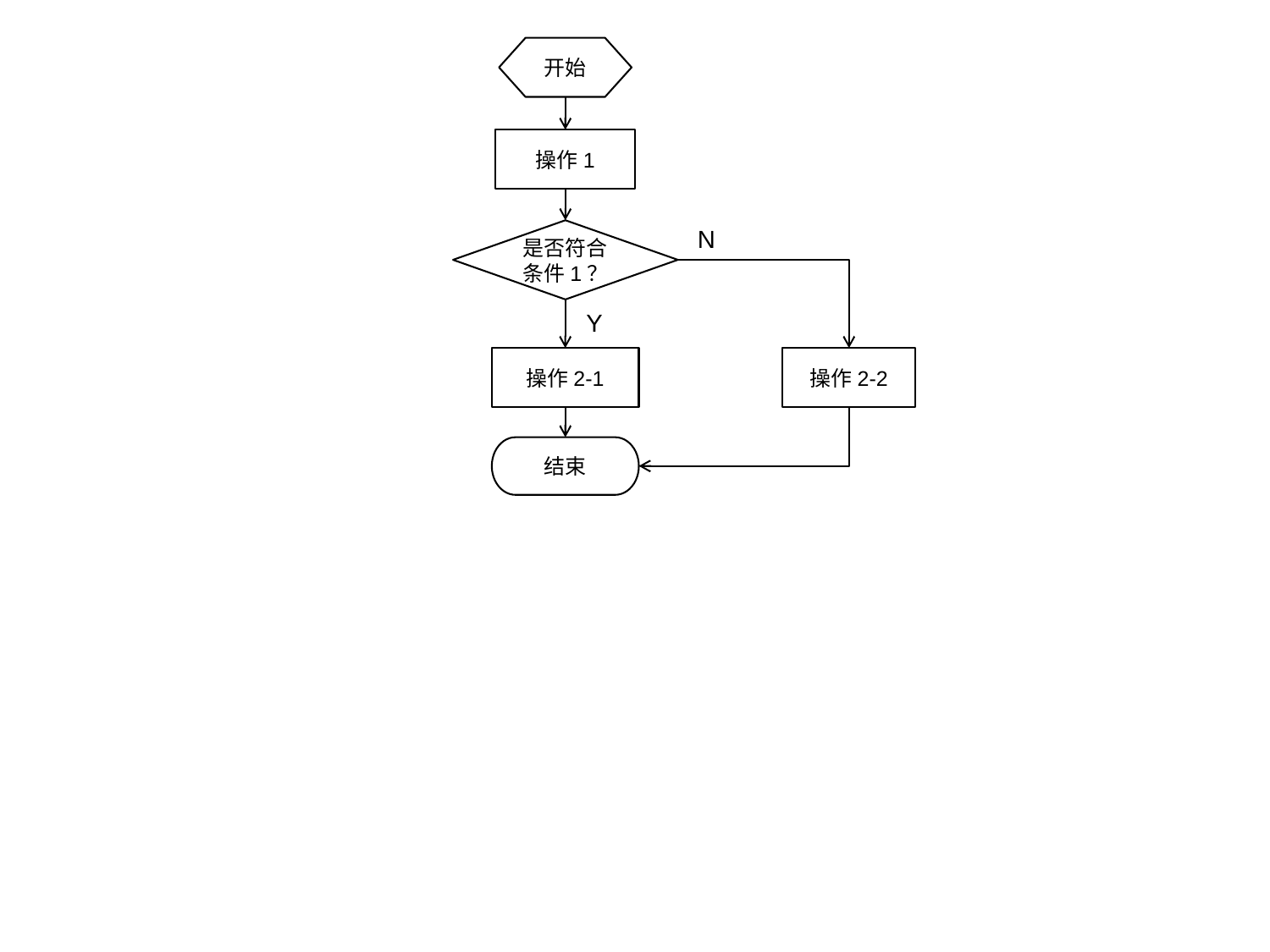

开始
操作1
N
是否符合条件1？
Y
操作2-2
操作2-1
结束